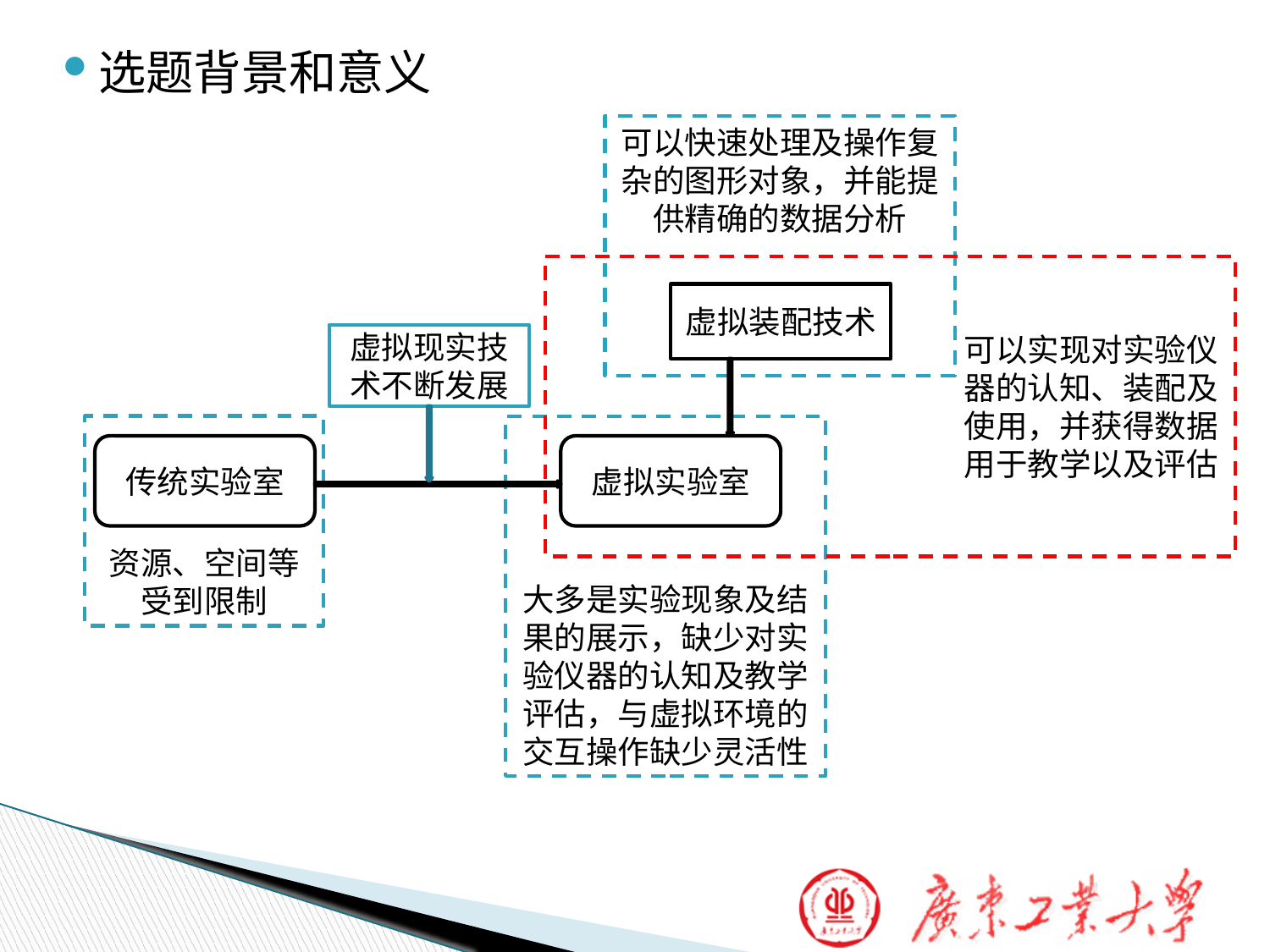

选题背景和意义

可以快速处理及操作复杂的图形对象，并能提供精确的数据分析

虚拟装配技术
可以实现对实验仪器的认知、装配及使用，并获得数据用于教学以及评估

虚拟现实技术不断发展

资源、空间等受到限制
大多是实验现象及结果的展示，缺少对实验仪器的认知及教学评估，与虚拟环境的交互操作缺少灵活性
虚拟实验室
传统实验室